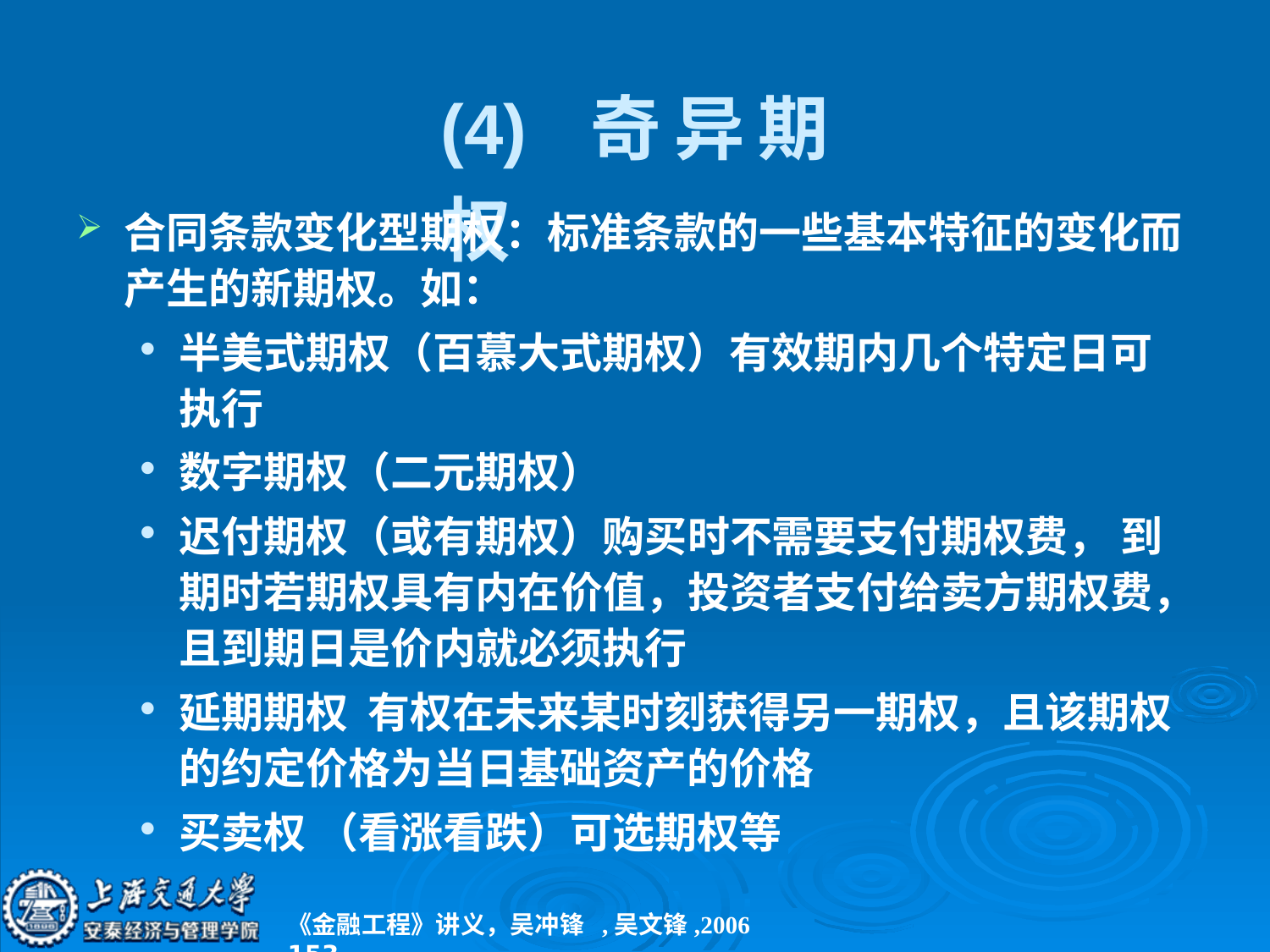

# (4) 奇异期权
合同条款变化型期权：标准条款的一些基本特征的变化而产生的新期权。如：
半美式期权（百慕大式期权）有效期内几个特定日可执行
数字期权（二元期权）
迟付期权（或有期权）购买时不需要支付期权费， 到期时若期权具有内在价值，投资者支付给卖方期权费，且到期日是价内就必须执行
延期期权  有权在未来某时刻获得另一期权，且该期权的约定价格为当日基础资产的价格
买卖权 （看涨看跌）可选期权等